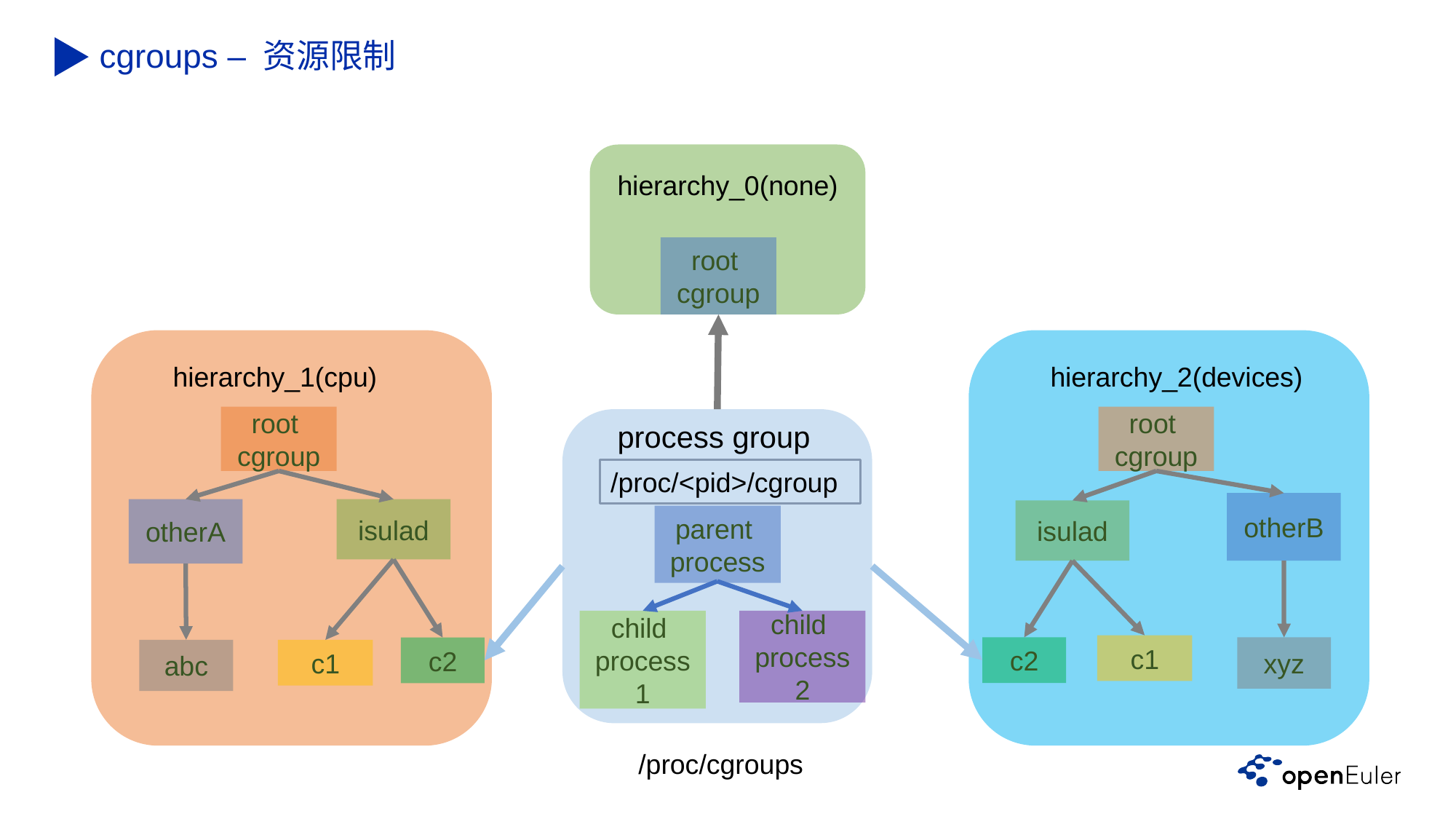

cgroups – 资源限制

hierarchy_0(none)
root
cgroup

hierarchy_1(cpu)
hierarchy_2(devices)
root
cgroup
root
cgroup

process group
/proc/<pid>/cgroup
otherB
otherA
isulad
isulad
parent
process
child
process1
child
process2
c1
c2
xyz
c2
abc
c1
/proc/cgroups